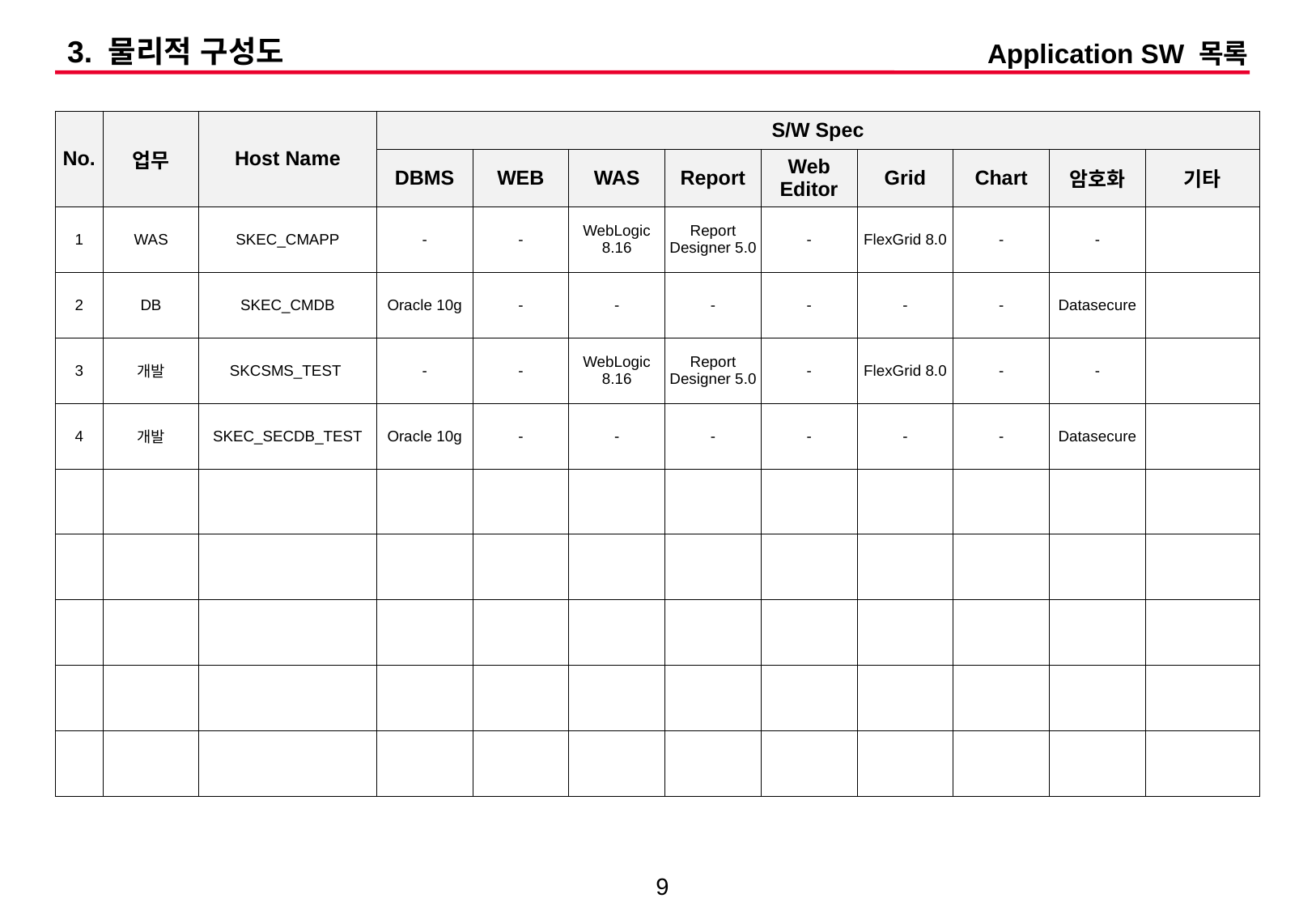

3. 물리적 구성도
Application SW 목록
| No. | 업무 | Host Name | S/W Spec |  |  |  |  |  |  |  |  |
| --- | --- | --- | --- | --- | --- | --- | --- | --- | --- | --- | --- |
|  |  |  | DBMS | WEB | WAS | Report | Web Editor | Grid | Chart | 암호화 | 기타 |
| 1 | WAS | SKEC\_CMAPP | - | - | WebLogic 8.16 | Report Designer 5.0 | - | FlexGrid 8.0 | - | - |  |
| 2 | DB | SKEC\_CMDB | Oracle 10g | - | - | - | - | - | - | Datasecure |  |
| 3 | 개발 | SKCSMS\_TEST | - | - | WebLogic 8.16 | Report Designer 5.0 | - | FlexGrid 8.0 | - | - |  |
| 4 | 개발 | SKEC\_SECDB\_TEST | Oracle 10g | - | - | - | - | - | - | Datasecure |  |
|  |  |  |  |  |  |  |  |  |  |  |  |
|  |  |  |  |  |  |  |  |  |  |  |  |
|  |  |  |  |  |  |  |  |  |  |  |  |
|  |  |  |  |  |  |  |  |  |  |  |  |
|  |  |  |  |  |  |  |  |  |  |  |  |